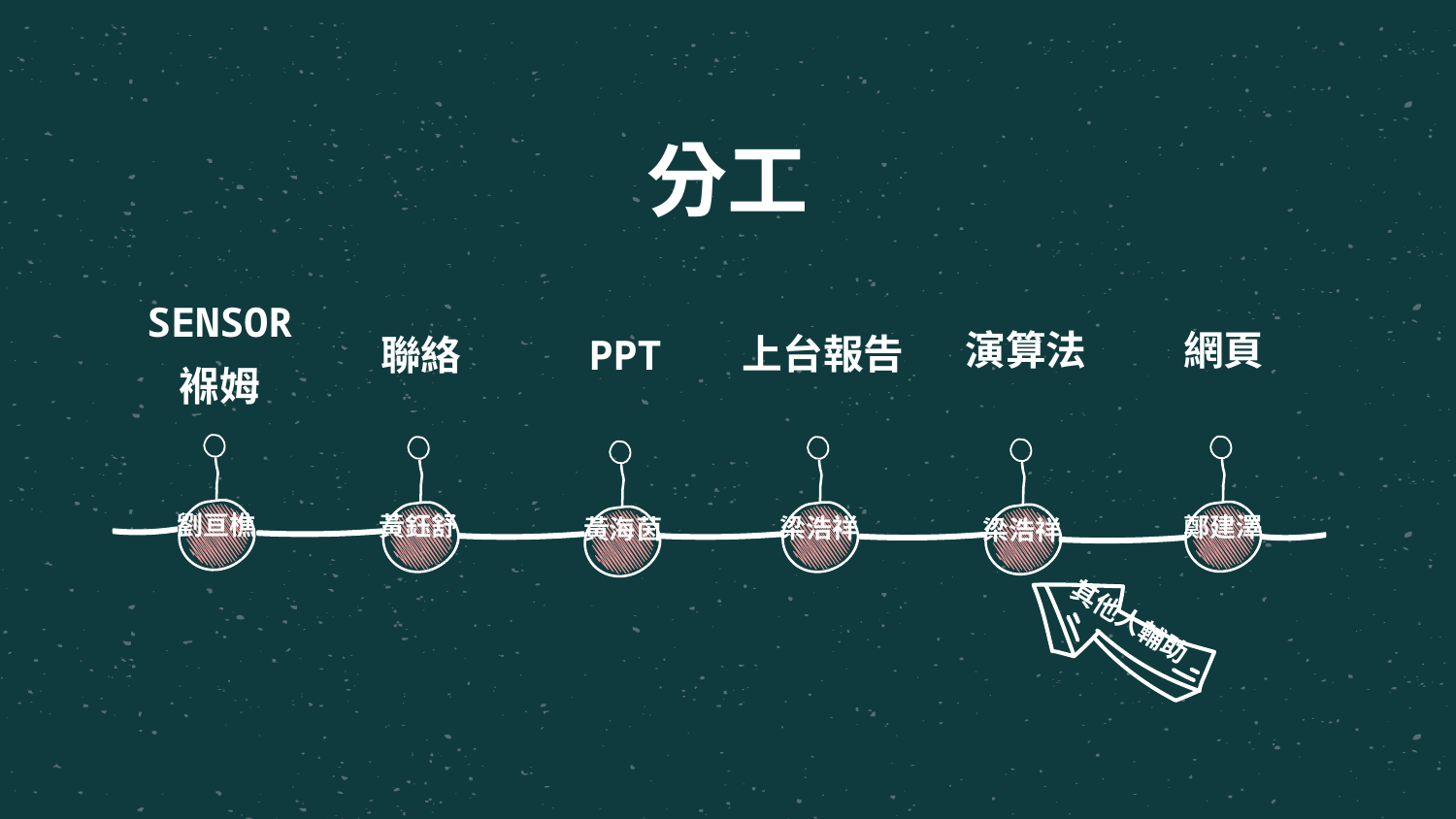

# 分工
演算法
網頁
上台報告
聯絡
PPT
SENSOR
褓姆

劉亘樵
黃鈺舒
鄭建澤
梁浩祥
黃海茵
梁浩祥

其他人輔助